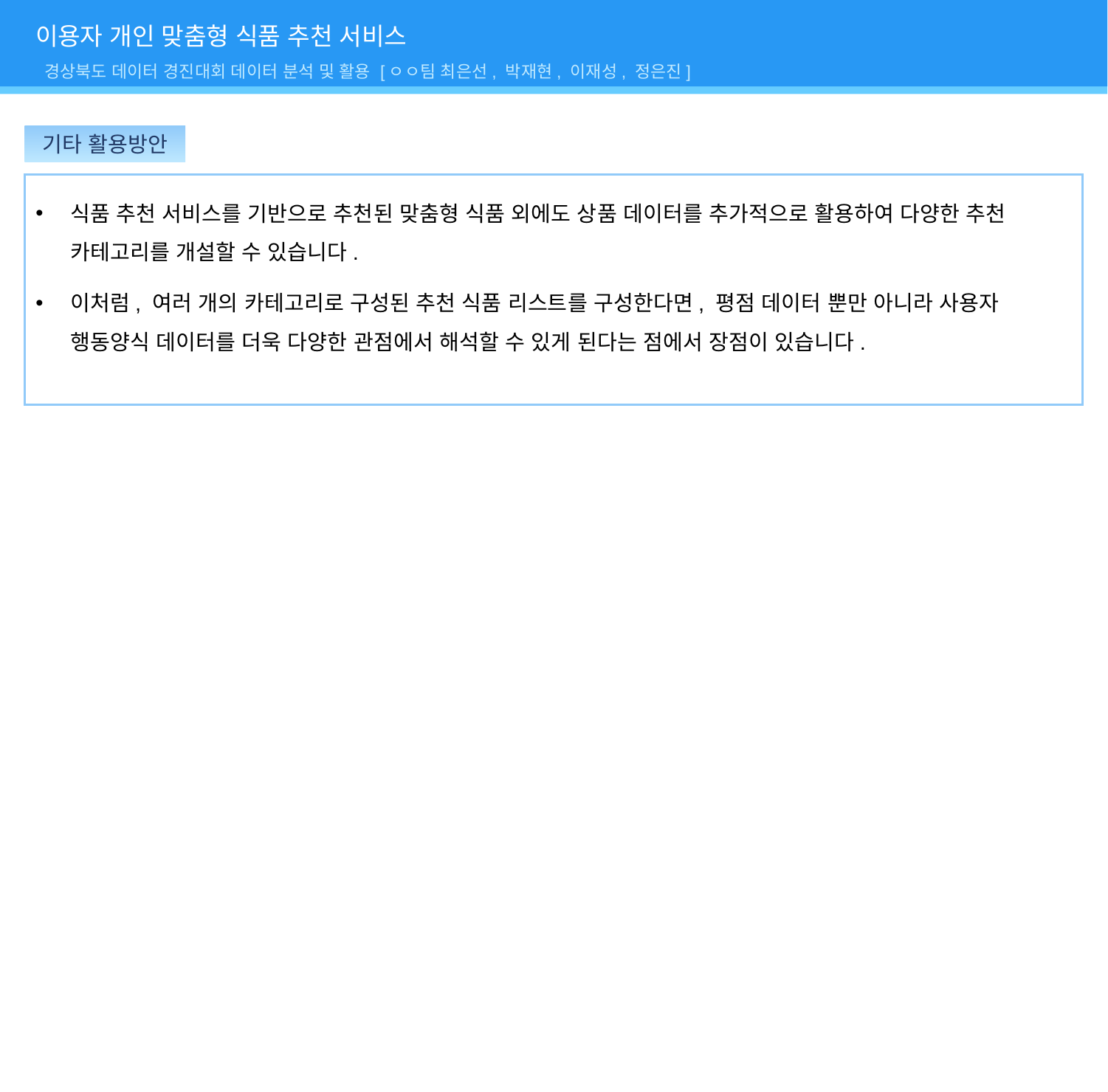

이용자 개인 맞춤형 식품 추천 서비스
 경상북도 데이터 경진대회 데이터 분석 및 활용 [ㅇㅇ팀 최은선, 박재현, 이재성, 정은진]
기타 활용방안

식품 추천 서비스를 기반으로 추천된 맞춤형 식품 외에도 상품 데이터를 추가적으로 활용하여 다양한 추천 카테고리를 개설할 수 있습니다.
이처럼, 여러 개의 카테고리로 구성된 추천 식품 리스트를 구성한다면, 평점 데이터 뿐만 아니라 사용자 행동양식 데이터를 더욱 다양한 관점에서 해석할 수 있게 된다는 점에서 장점이 있습니다.